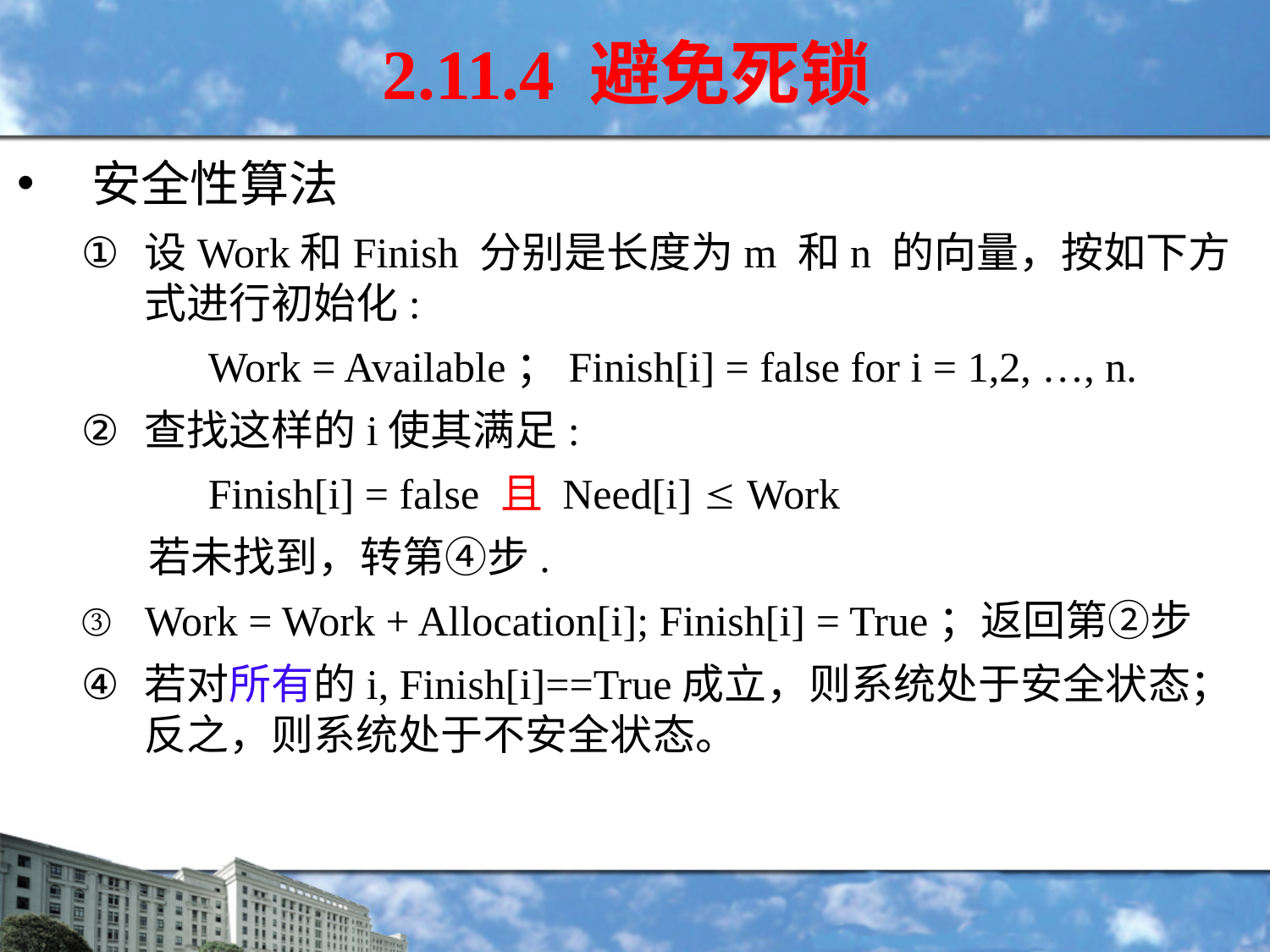

2.11.4 避免死锁
安全性算法
设Work和Finish 分别是长度为m 和n 的向量，按如下方式进行初始化:
            Work = Available；Finish[i] = false for i = 1,2, …, n.
查找这样的i使其满足:
            Finish[i] = false 且 Need[i] ≤ Work
      若未找到，转第④步.
Work = Work + Allocation[i]; Finish[i] = True；返回第②步
若对所有的i, Finish[i]==True成立，则系统处于安全状态；反之，则系统处于不安全状态。